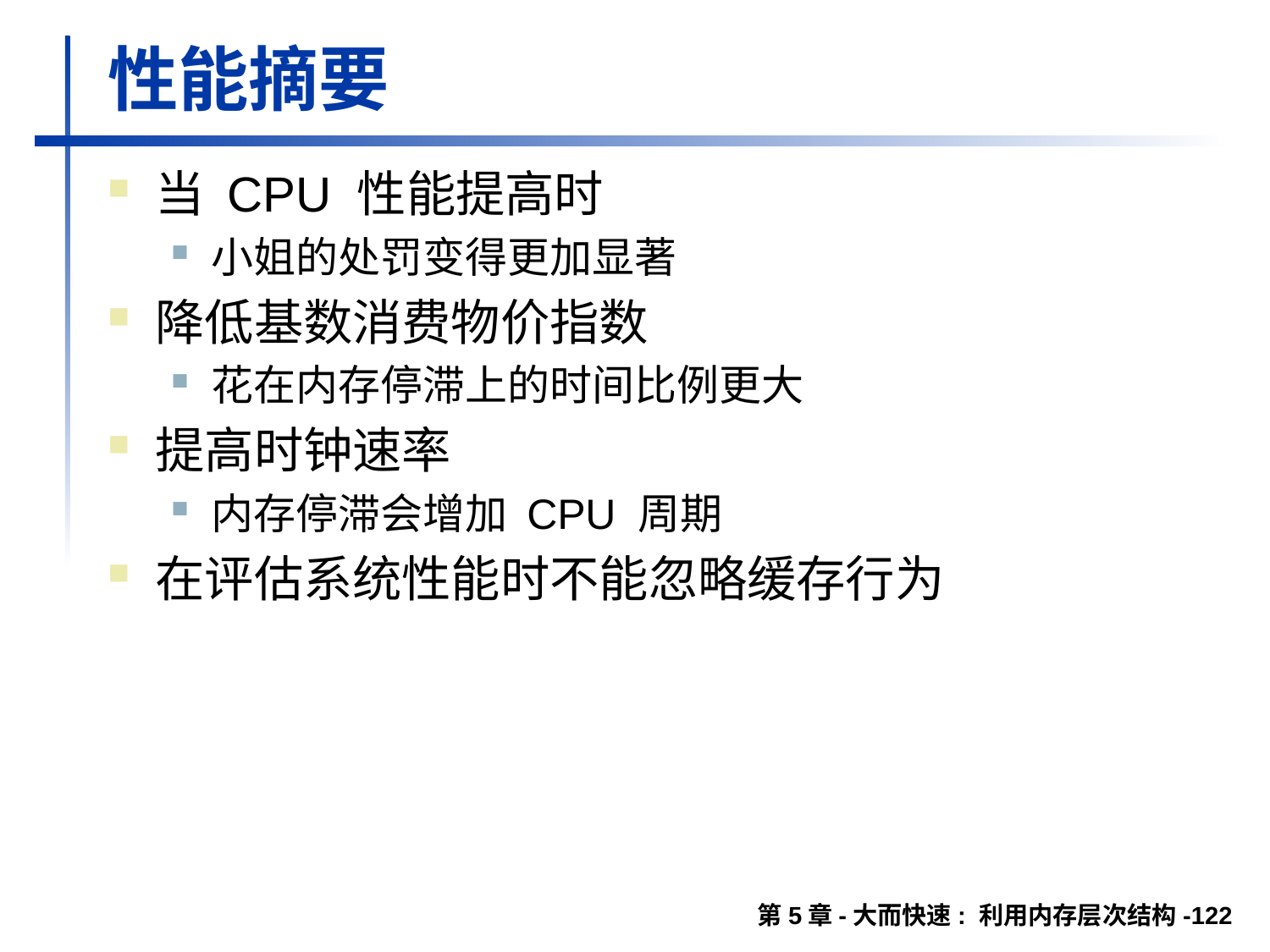

# 性能摘要
当 CPU 性能提高时
小姐的处罚变得更加显著
降低基数消费物价指数
花在内存停滞上的时间比例更大
提高时钟速率
内存停滞会增加 CPU 周期
在评估系统性能时不能忽略缓存行为
第5章-大而快速: 利用内存层次结构-122